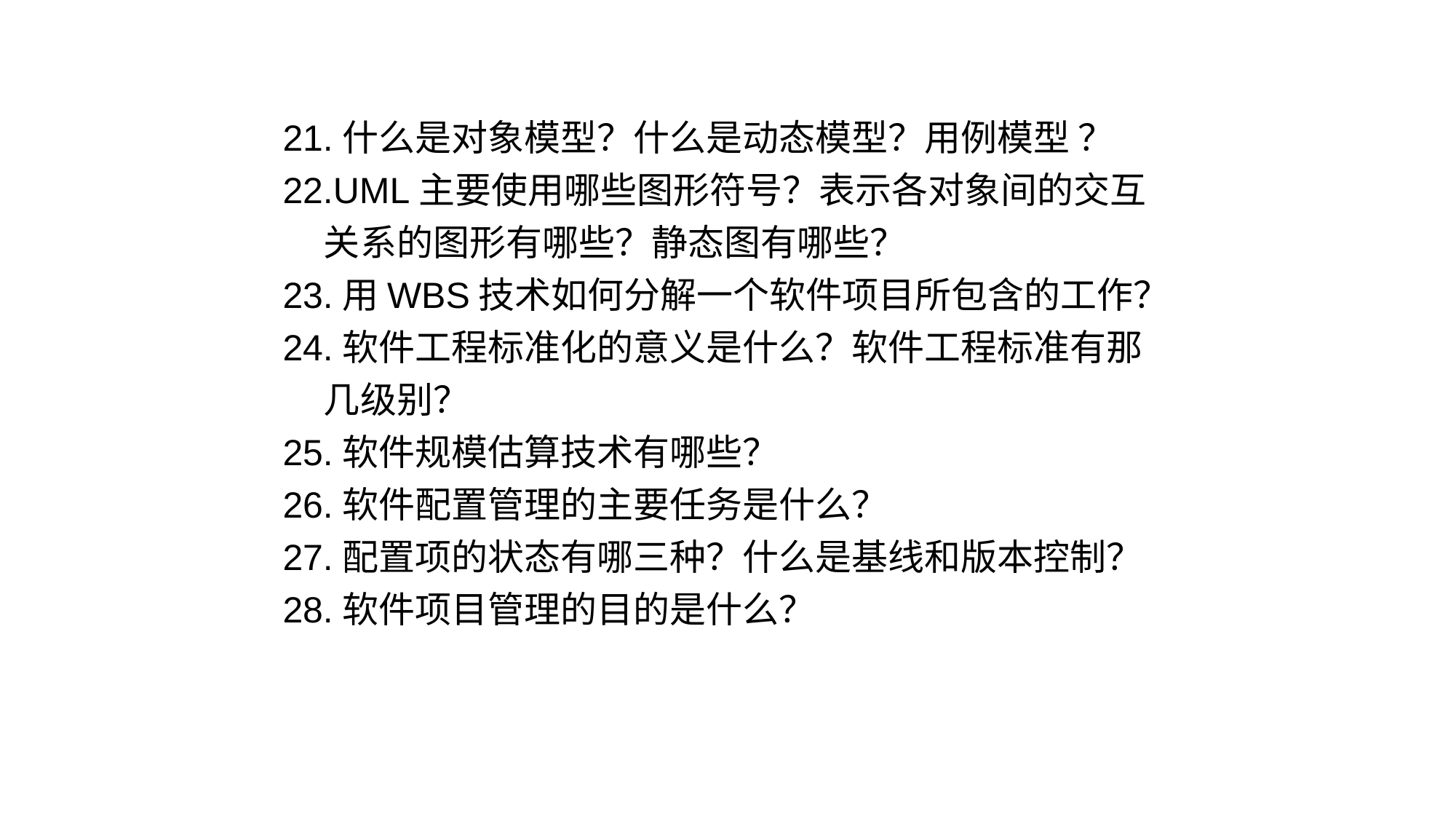

21.什么是对象模型？什么是动态模型？用例模型 ？
22.UML主要使用哪些图形符号？表示各对象间的交互关系的图形有哪些？静态图有哪些？
23.用WBS技术如何分解一个软件项目所包含的工作？
24.软件工程标准化的意义是什么？软件工程标准有那几级别？
25.软件规模估算技术有哪些？
26.软件配置管理的主要任务是什么？
27.配置项的状态有哪三种？什么是基线和版本控制？
28.软件项目管理的目的是什么？